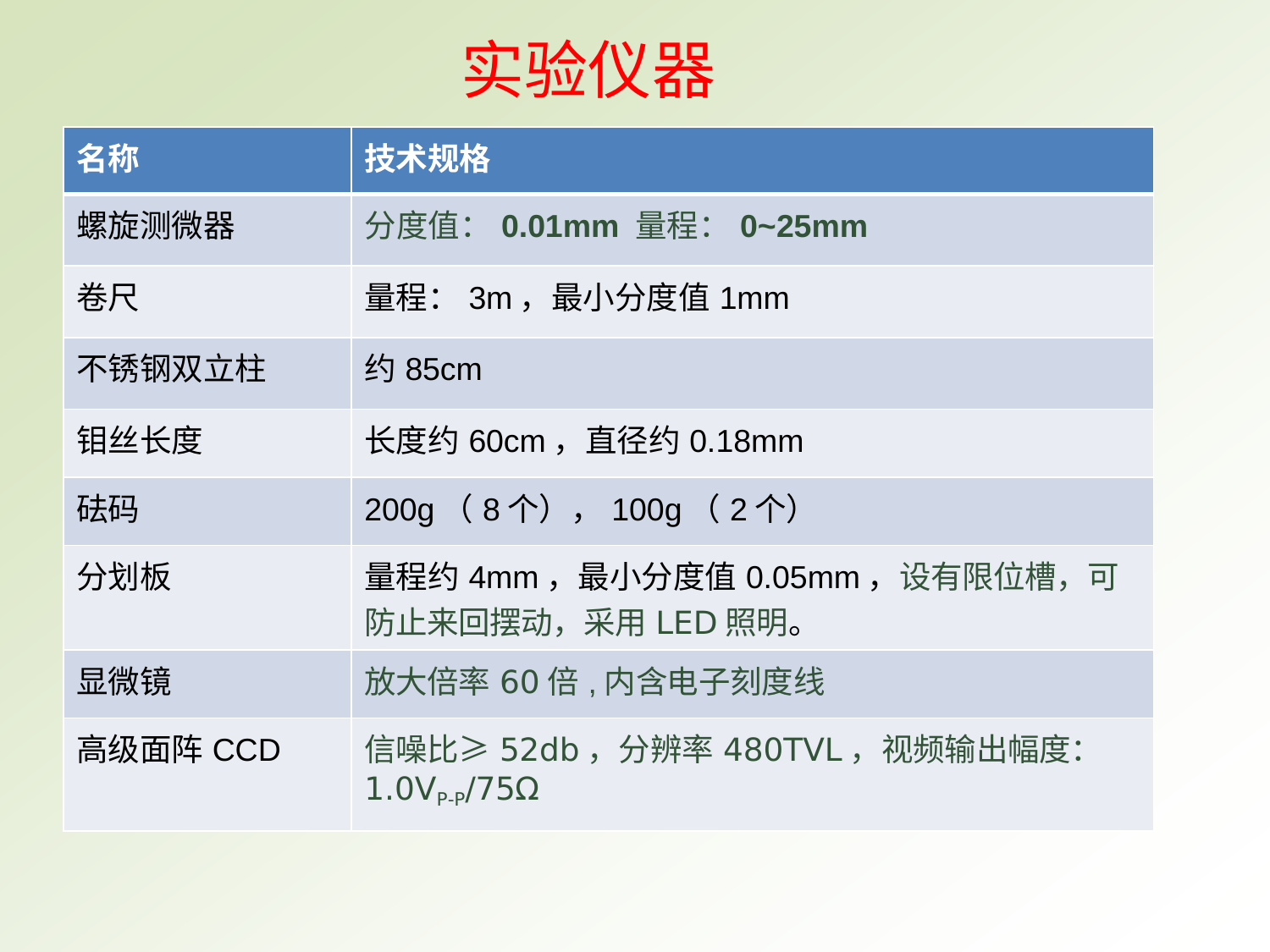

# 实验仪器
| 名称 | 技术规格 |
| --- | --- |
| 螺旋测微器 | 分度值：0.01mm 量程：0~25mm |
| 卷尺 | 量程：3m，最小分度值1mm |
| 不锈钢双立柱 | 约85cm |
| 钼丝长度 | 长度约60cm，直径约0.18mm |
| 砝码 | 200g（8个），100g（2个） |
| 分划板 | 量程约4mm，最小分度值0.05mm，设有限位槽，可 防止来回摆动，采用LED照明。 |
| 显微镜 | 放大倍率60倍,内含电子刻度线 |
| 高级面阵CCD | 信噪比≥52db，分辨率480TVL，视频输出幅度： 1.0VP-P/75Ω |